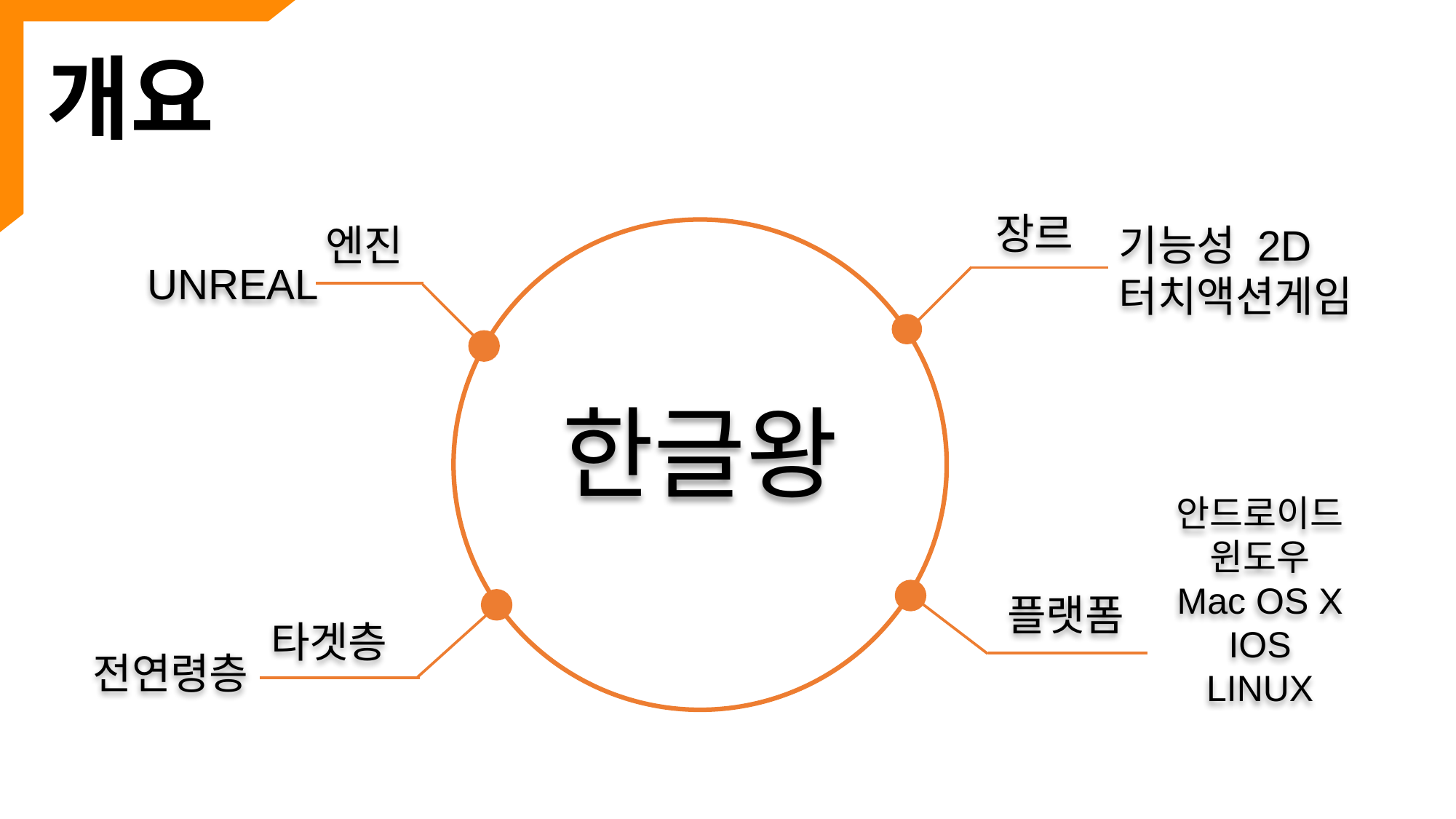

개요
장르
엔진
기능성 2D
터치액션게임

UNREAL

한글왕
안드로이드
윈도우
Mac OS X
IOS
LINUX

플랫폼

타겟층
전연령층